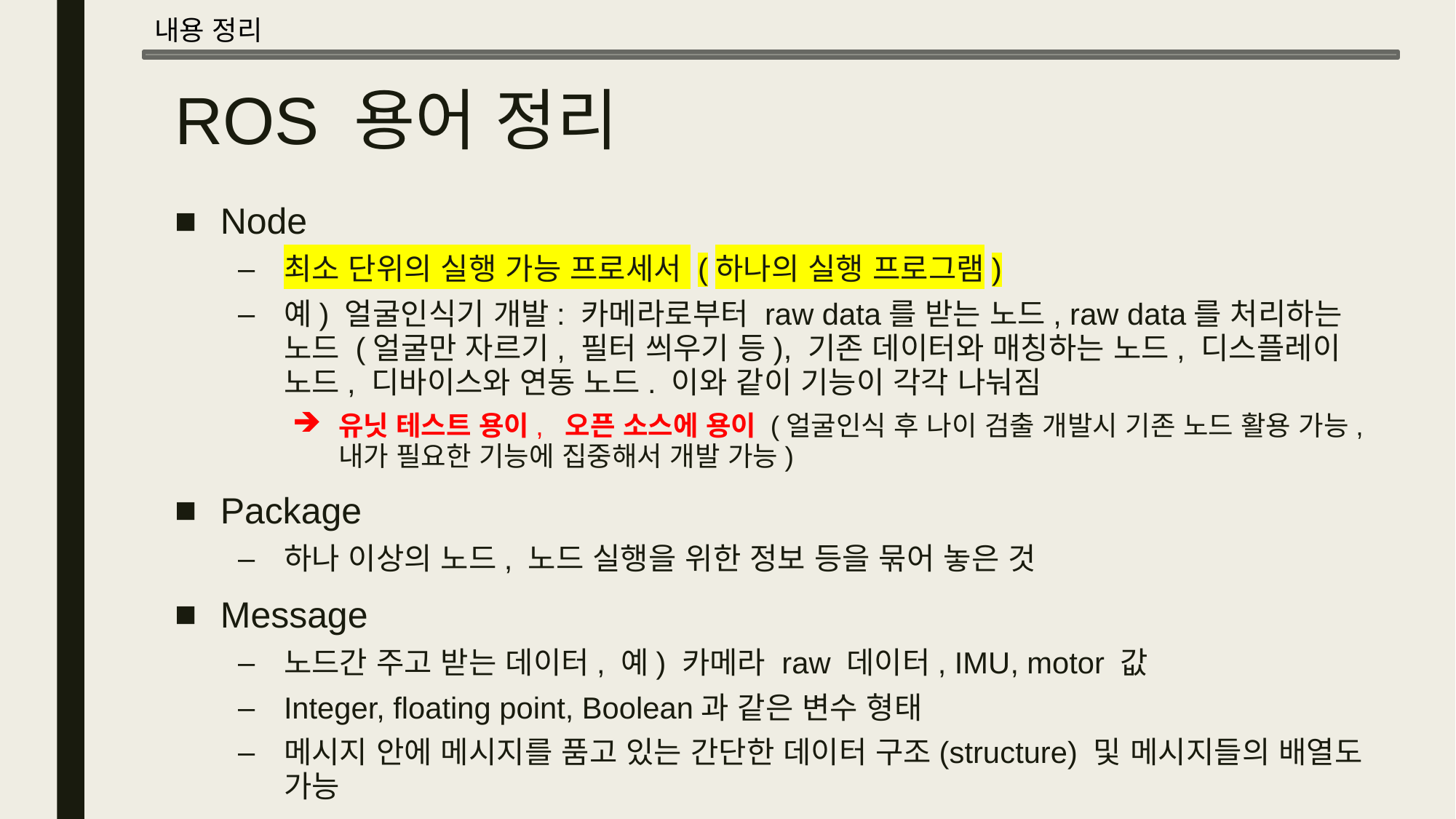

내용 정리

# ROS 용어 정리
Node
최소 단위의 실행 가능 프로세서 (하나의 실행 프로그램)
예) 얼굴인식기 개발: 카메라로부터 raw data를 받는 노드, raw data를 처리하는 노드 (얼굴만 자르기, 필터 씌우기 등), 기존 데이터와 매칭하는 노드, 디스플레이 노드, 디바이스와 연동 노드. 이와 같이 기능이 각각 나눠짐
유닛 테스트 용이,  오픈 소스에 용이 (얼굴인식 후 나이 검출 개발시 기존 노드 활용 가능, 내가 필요한 기능에 집중해서 개발 가능)
Package
하나 이상의 노드, 노드 실행을 위한 정보 등을 묶어 놓은 것
Message
노드간 주고 받는 데이터, 예) 카메라 raw 데이터, IMU, motor 값
Integer, floating point, Boolean과 같은 변수 형태
메시지 안에 메시지를 품고 있는 간단한 데이터 구조(structure) 및 메시지들의 배열도 가능